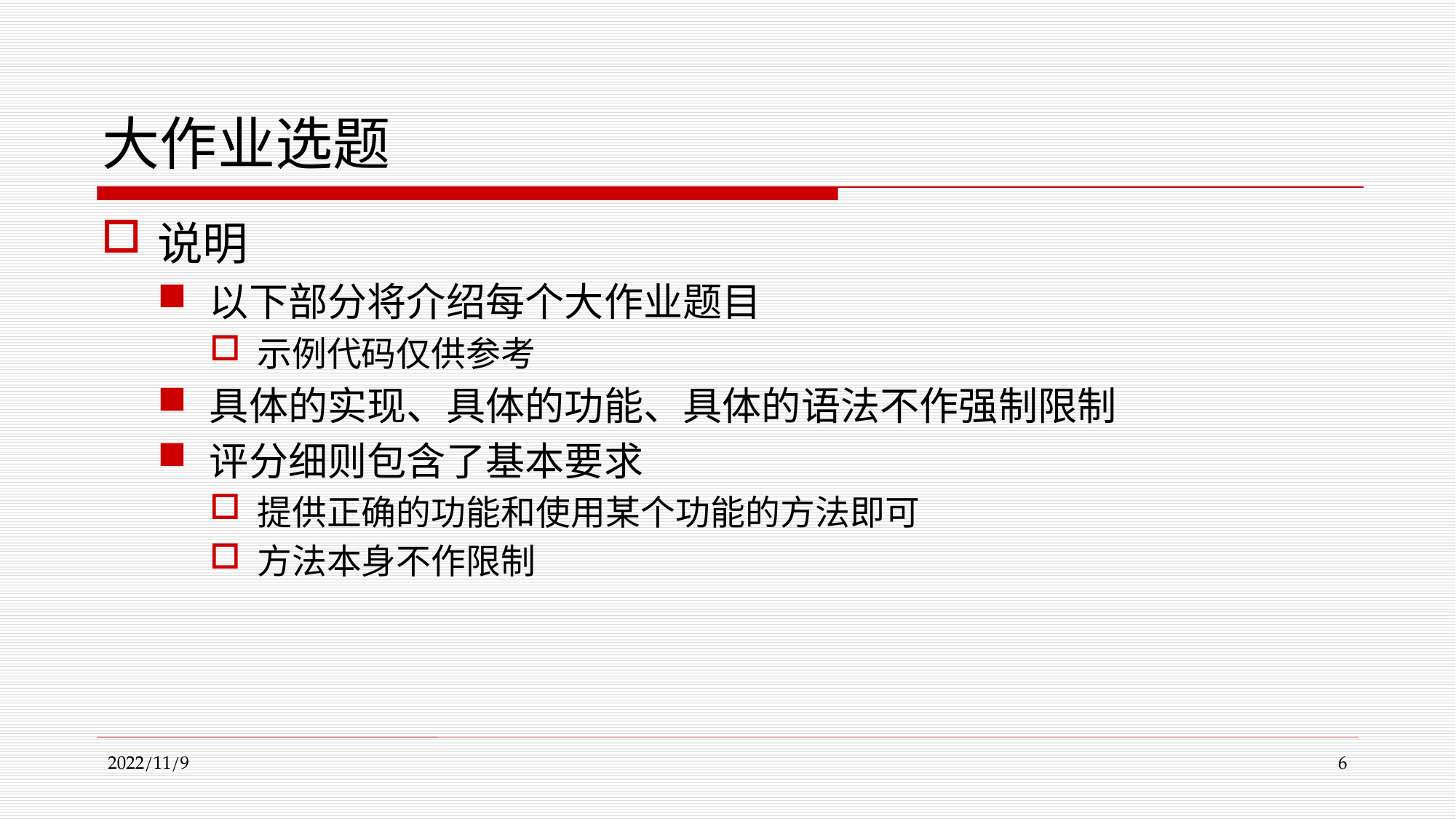

# 大作业选题
说明
以下部分将介绍每个大作业题目
示例代码仅供参考
具体的实现、具体的功能、具体的语法不作强制限制
评分细则包含了基本要求
提供正确的功能和使用某个功能的方法即可
方法本身不作限制
2022/11/9
6